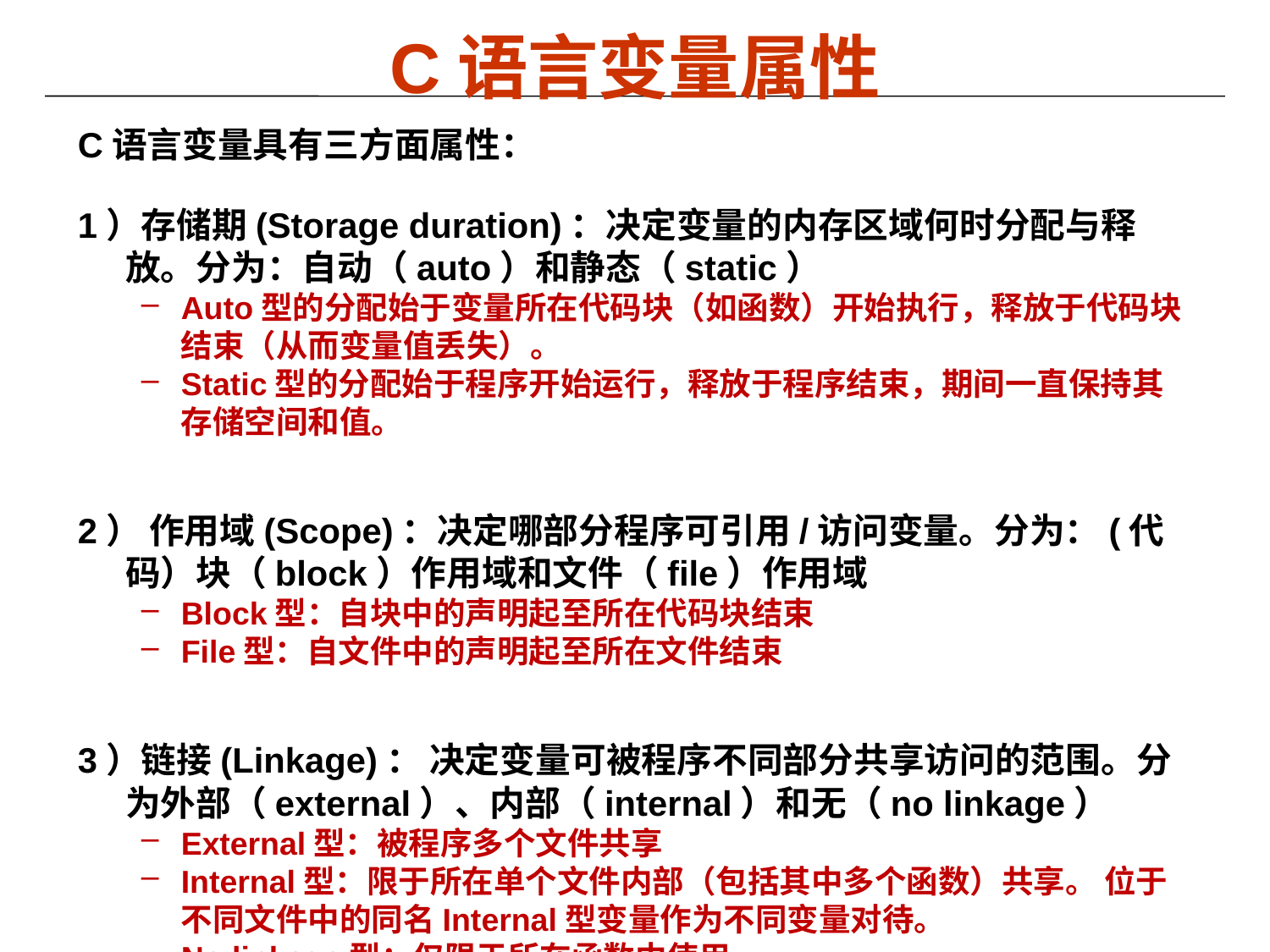

# C语言变量属性
C语言变量具有三方面属性：

1）存储期(Storage duration)：决定变量的内存区域何时分配与释放。分为：自动（auto）和静态（static）
Auto型的分配始于变量所在代码块（如函数）开始执行，释放于代码块结束（从而变量值丢失）。
Static型的分配始于程序开始运行，释放于程序结束，期间一直保持其存储空间和值。

2） 作用域(Scope)：决定哪部分程序可引用/访问变量。分为：(代码）块（block）作用域和文件（file）作用域
Block型：自块中的声明起至所在代码块结束
File型：自文件中的声明起至所在文件结束

3）链接(Linkage)： 决定变量可被程序不同部分共享访问的范围。分为外部（external）、内部（internal）和无（no linkage）
External型：被程序多个文件共享
Internal型：限于所在单个文件内部（包括其中多个函数）共享。 位于不同文件中的同名Internal型变量作为不同变量对待。
No linkage型：仅限于所在函数中使用。